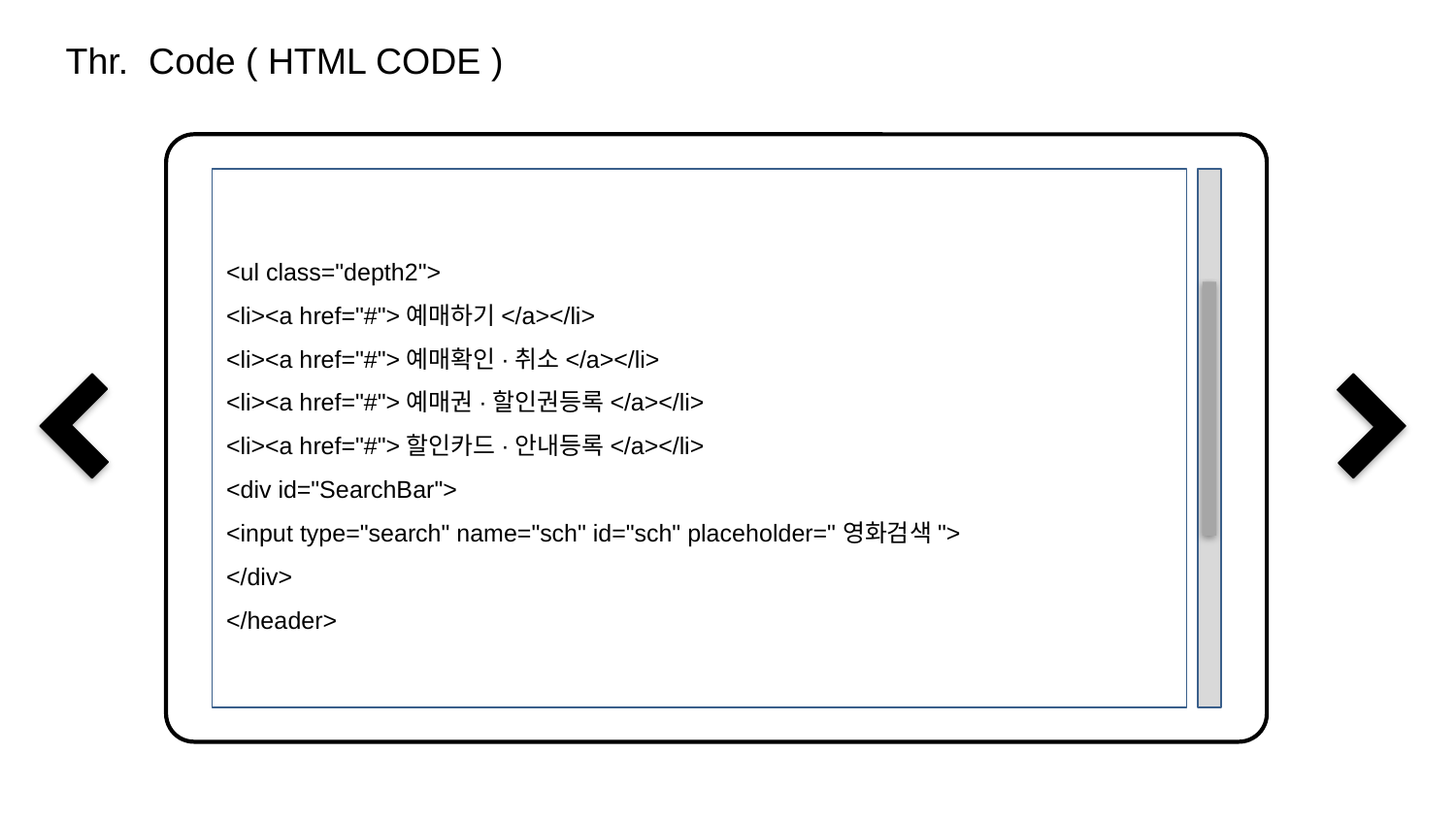

Thr.  Code ( HTML CODE )

<ul class="depth2">
<li><a href="#">예매하기</a></li>
<li><a href="#">예매확인·취소</a></li>
<li><a href="#">예매권·할인권등록</a></li>
<li><a href="#">할인카드·안내등록</a></li>
<div id="SearchBar">
<input type="search" name="sch" id="sch" placeholder="영화검색">
</div>
</header>